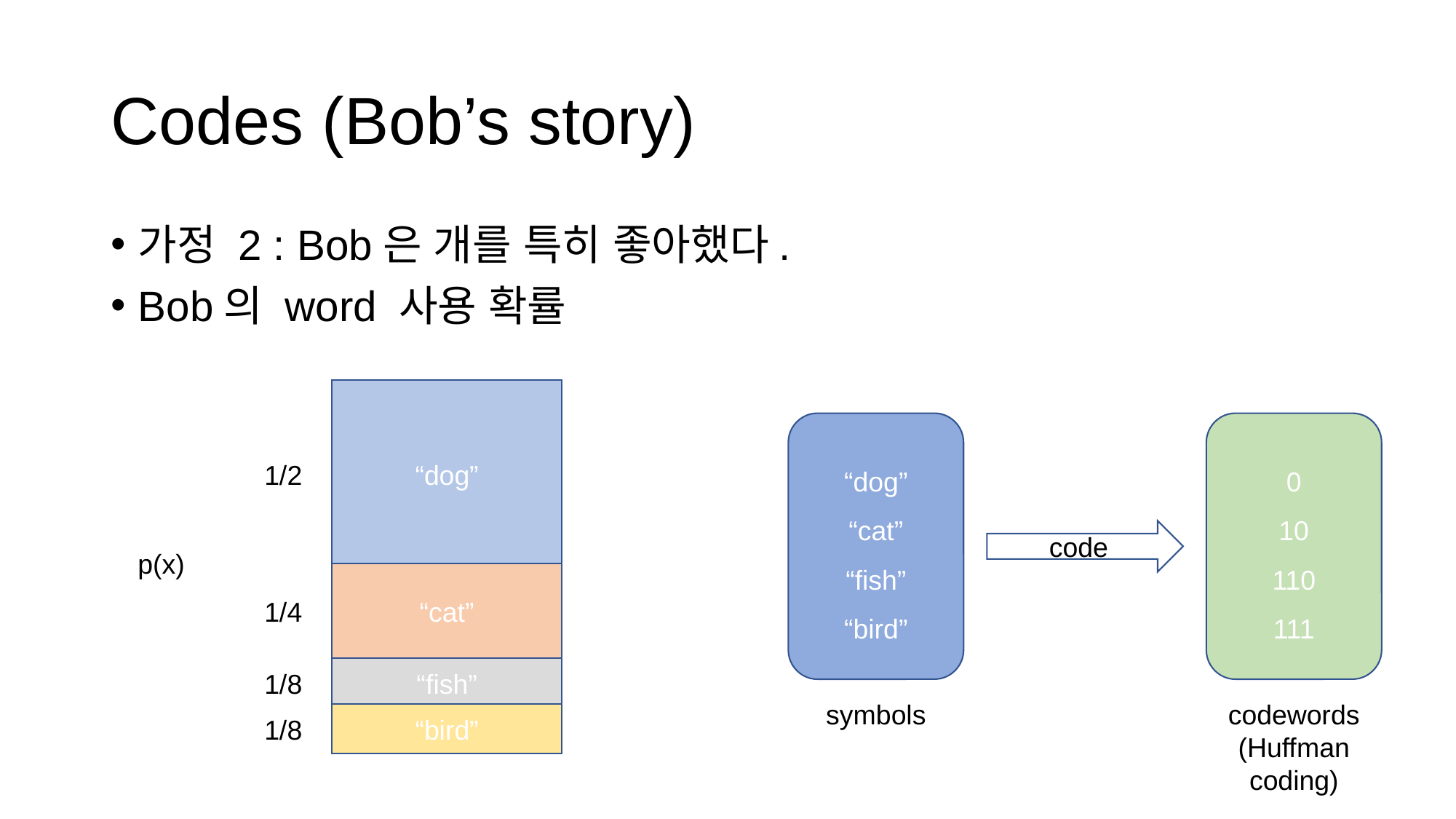

# Codes (Bob’s story)
가정 2 : Bob은 개를 특히 좋아했다.
Bob의 word 사용 확률

1/2
“dog”
“dog”
“cat”
“fish”
“bird”
0
10
110
111
code
p(x)
1/4
“cat”
1/8
“fish”
symbols
codewords
(Huffman coding)
1/8
“bird”